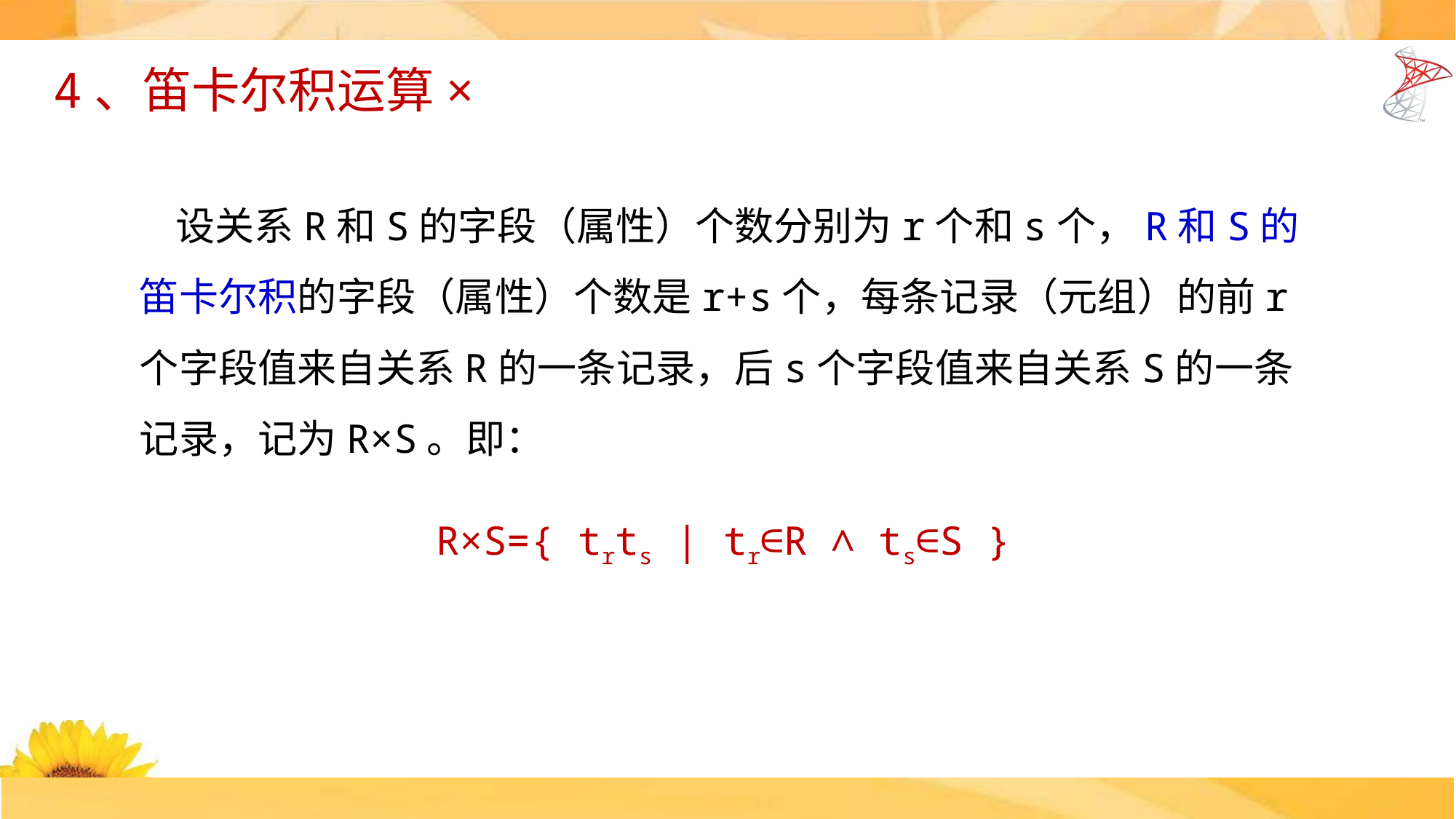

4、笛卡尔积运算×
   设关系R和S的字段（属性）个数分别为r个和s个，R和S的笛卡尔积的字段（属性）个数是r+s个，每条记录（元组）的前r个字段值来自关系R的一条记录，后s个字段值来自关系S的一条记录，记为R×S。即：
R×S={ trts | tr∈R ∧ ts∈S }